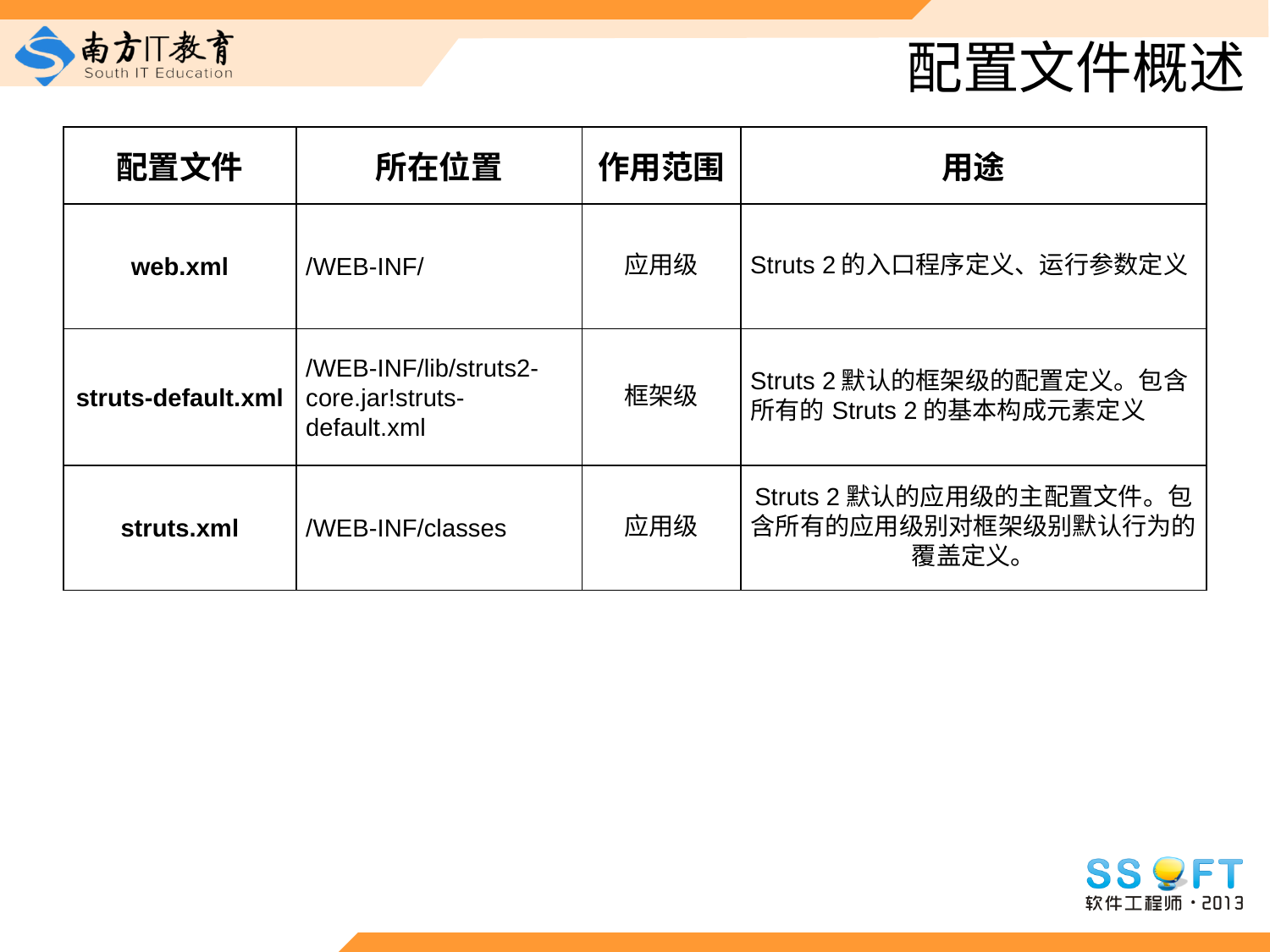

# 配置文件概述
| 配置文件 | 所在位置 | 作用范围 | 用途 |
| --- | --- | --- | --- |
| web.xml | /WEB-INF/ | 应用级 | Struts 2的入口程序定义、运行参数定义 |
| struts-default.xml | /WEB-INF/lib/struts2-core.jar!struts-default.xml | 框架级 | Struts 2默认的框架级的配置定义。包含所有的Struts 2的基本构成元素定义 |
| struts.xml | /WEB-INF/classes | 应用级 | Struts 2默认的应用级的主配置文件。包含所有的应用级别对框架级别默认行为的覆盖定义。 |